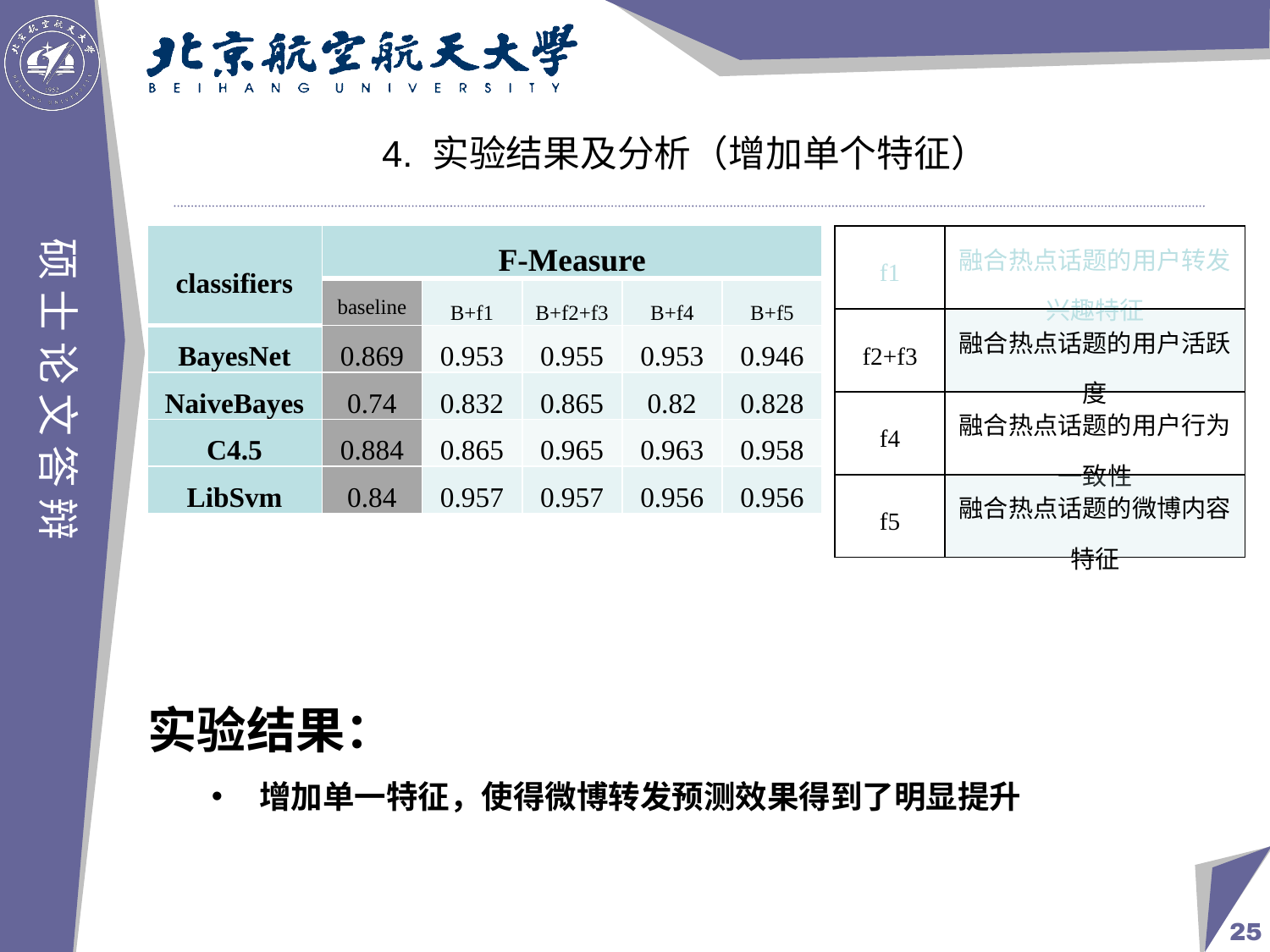

# 4. 实验结果及分析（增加单个特征）
| classifiers | F-Measure |  |  |  |  |
| --- | --- | --- | --- | --- | --- |
|  | baseline | B+f1 | B+f2+f3 | B+f4 | B+f5 |
| BayesNet | 0.869 | 0.953 | 0.955 | 0.953 | 0.946 |
| NaiveBayes | 0.74 | 0.832 | 0.865 | 0.82 | 0.828 |
| C4.5 | 0.884 | 0.865 | 0.965 | 0.963 | 0.958 |
| LibSvm | 0.84 | 0.957 | 0.957 | 0.956 | 0.956 |
| f1 | 融合热点话题的用户转发兴趣特征 |
| --- | --- |
| f2+f3 | 融合热点话题的用户活跃度 |
| f4 | 融合热点话题的用户行为一致性 |
| f5 | 融合热点话题的微博内容特征 |
实验结果：
增加单一特征，使得微博转发预测效果得到了明显提升
25